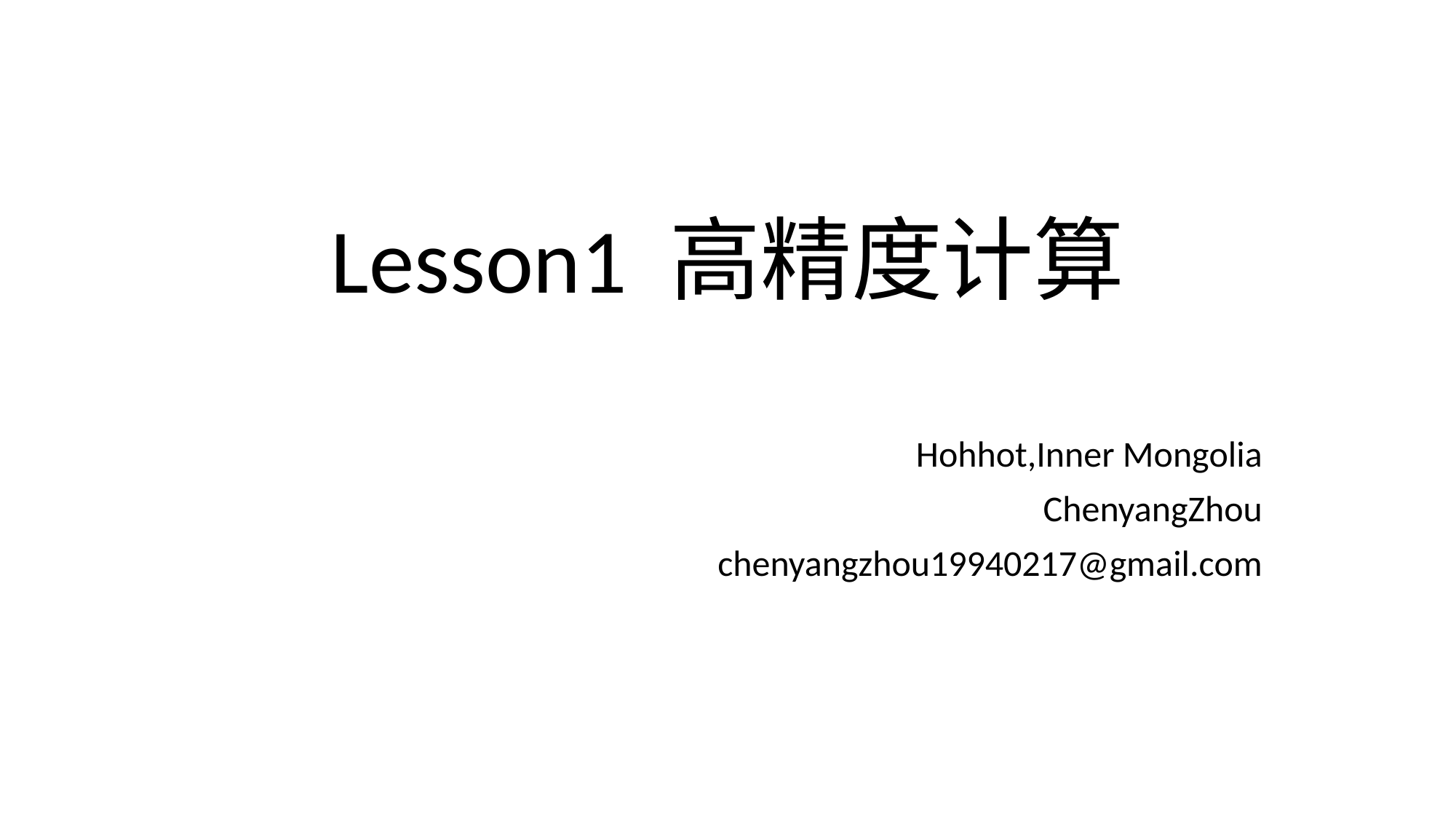

# Lesson1 高精度计算
Hohhot,Inner Mongolia
ChenyangZhou
chenyangzhou19940217@gmail.com